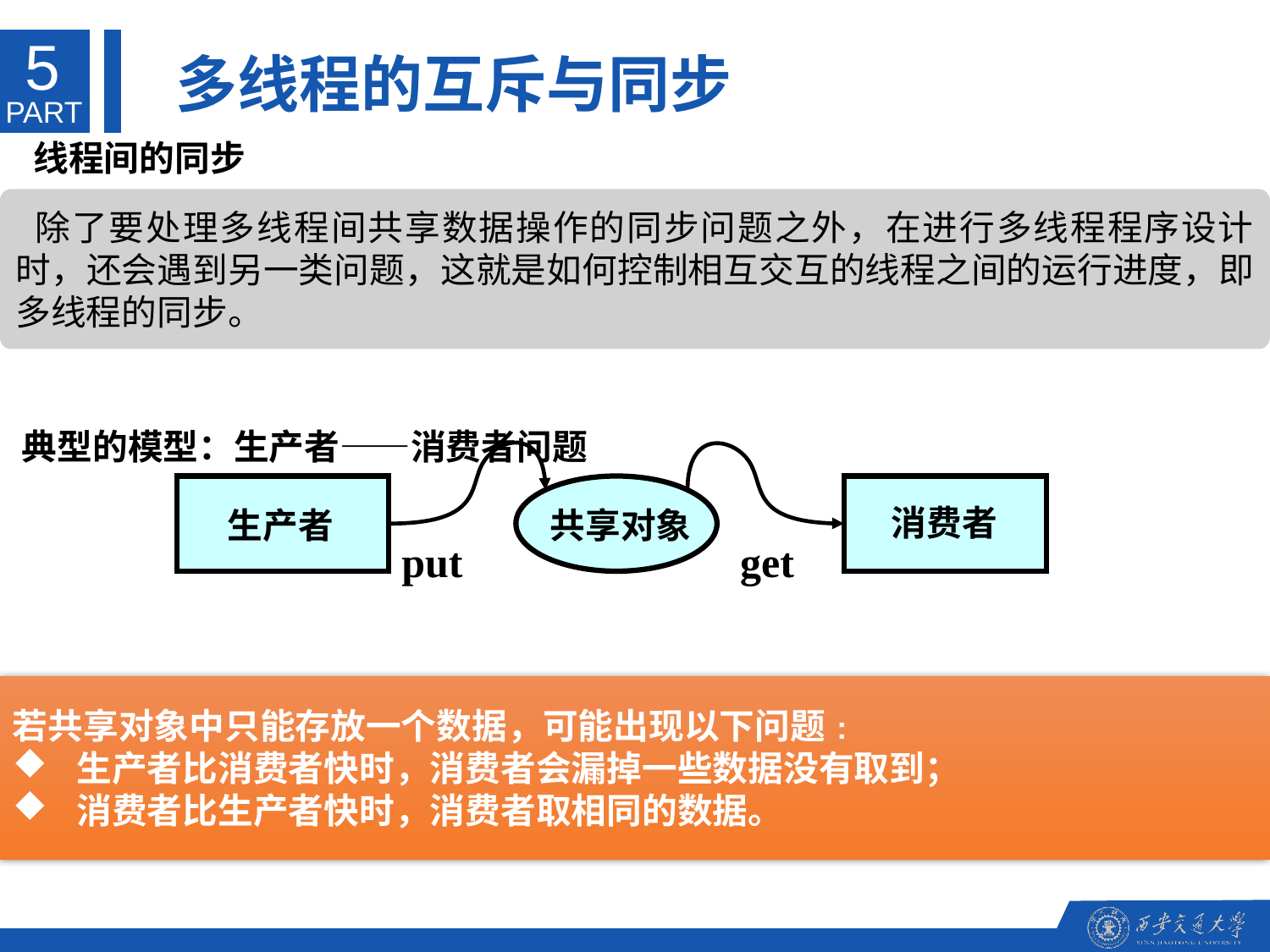

5
 多线程的互斥与同步
PART
 线程间的同步
 除了要处理多线程间共享数据操作的同步问题之外，在进行多线程程序设计时，还会遇到另一类问题，这就是如何控制相互交互的线程之间的运行进度，即多线程的同步。
典型的模型：生产者——消费者问题

生产者

共享对象

消费者
put
get
若共享对象中只能存放一个数据，可能出现以下问题:
 生产者比消费者快时，消费者会漏掉一些数据没有取到；
 消费者比生产者快时，消费者取相同的数据。